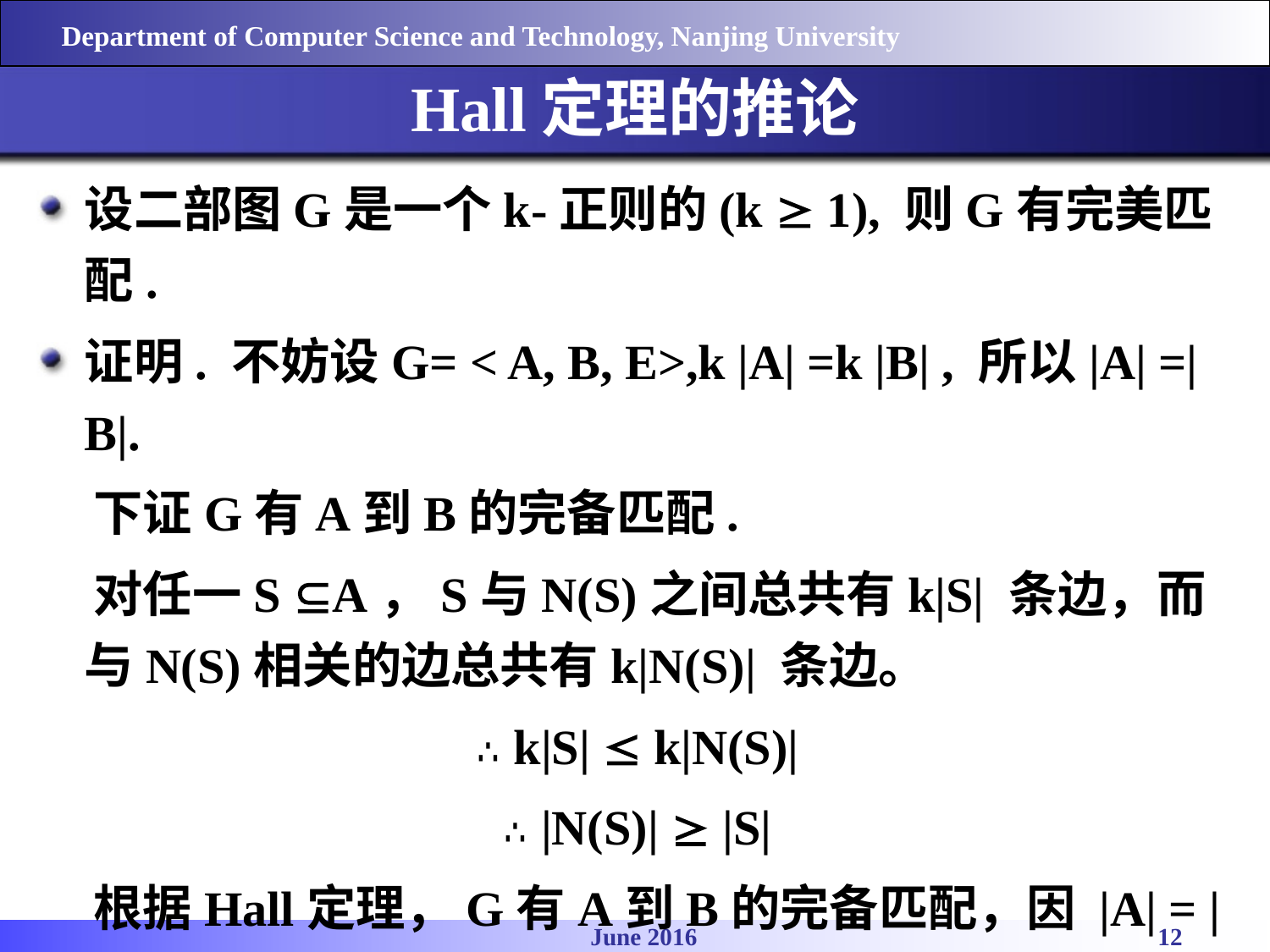

Hall定理的推论
设二部图G是一个k-正则的(k ≥ 1), 则G有完美匹配.
证明. 不妨设G= < A, B, E>,k |A| =k |B| , 所以|A| =|B|.
    下证G有A到B的完备匹配.
    对任一S ⊆A，S与N(S)之间总共有k|S| 条边，而与N(S)相关的边总共有k|N(S)| 条边。
∴ k|S| ≤ k|N(S)|
∴ |N(S)| ≥ |S|
    根据Hall定理，G有A到B的完备匹配，因 |A| = |B|，该匹配是完美匹配。